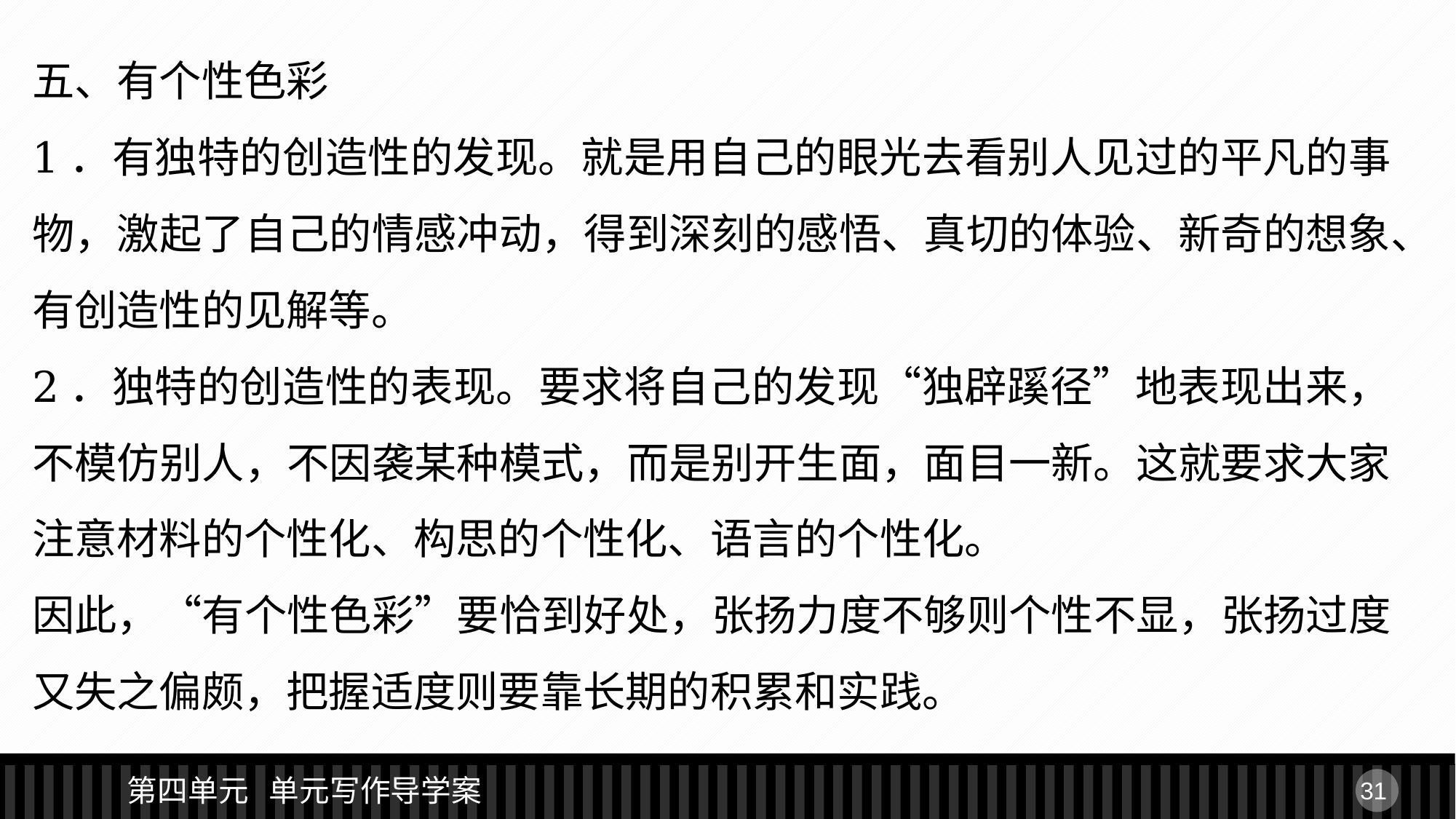

五、有个性色彩
1．有独特的创造性的发现。就是用自己的眼光去看别人见过的平凡的事物，激起了自己的情感冲动，得到深刻的感悟、真切的体验、新奇的想象、有创造性的见解等。
2．独特的创造性的表现。要求将自己的发现“独辟蹊径”地表现出来，不模仿别人，不因袭某种模式，而是别开生面，面目一新。这就要求大家注意材料的个性化、构思的个性化、语言的个性化。
因此，“有个性色彩”要恰到好处，张扬力度不够则个性不显，张扬过度又失之偏颇，把握适度则要靠长期的积累和实践。